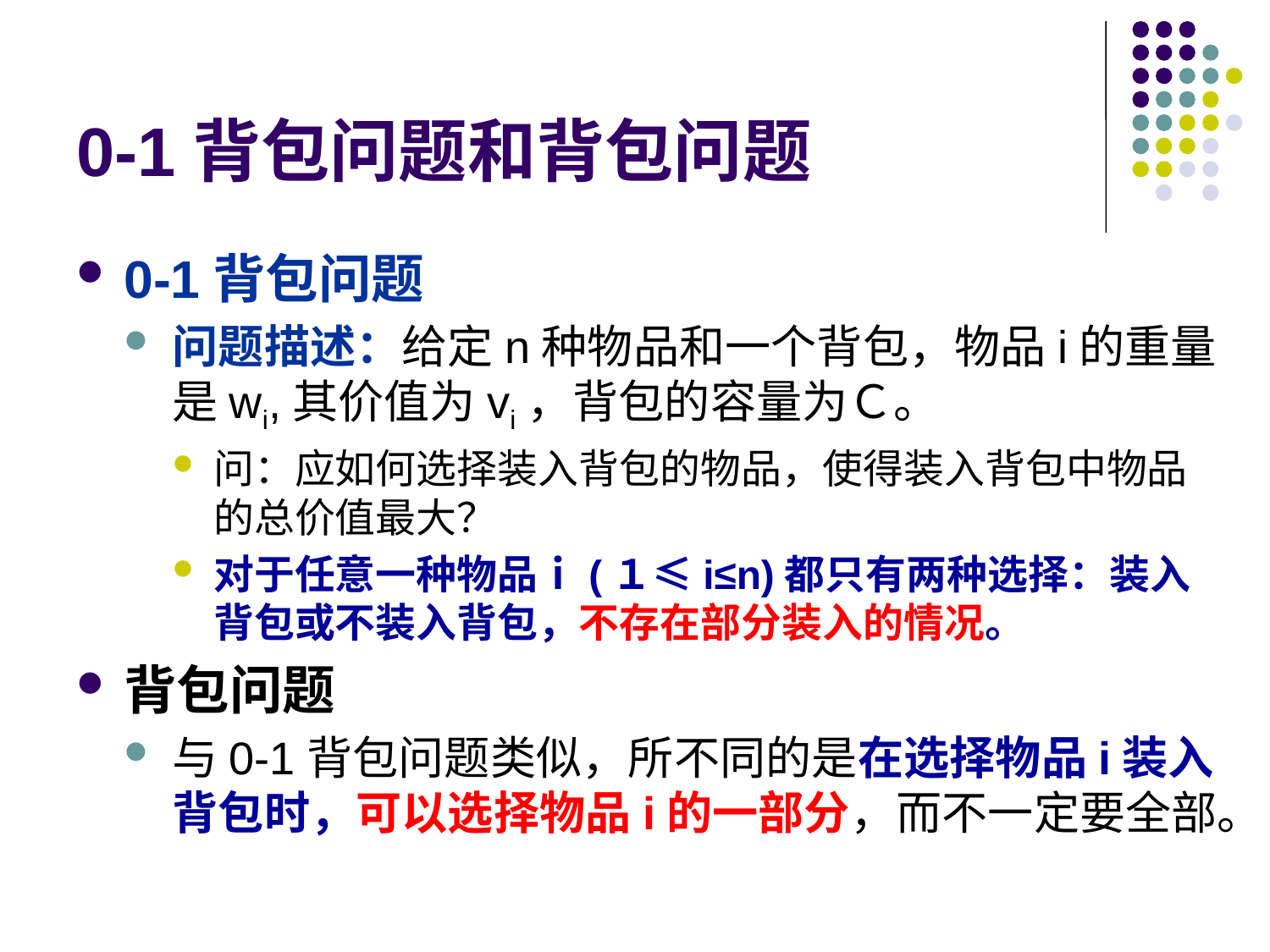

# 0-1背包问题和背包问题
0-1背包问题
问题描述：给定n种物品和一个背包，物品i的重量是wi,其价值为vi，背包的容量为Ｃ。
问：应如何选择装入背包的物品，使得装入背包中物品的总价值最大？
对于任意一种物品ｉ(１≤i≤n)都只有两种选择：装入背包或不装入背包，不存在部分装入的情况。
背包问题
与0-1背包问题类似，所不同的是在选择物品i装入背包时，可以选择物品i的一部分，而不一定要全部。